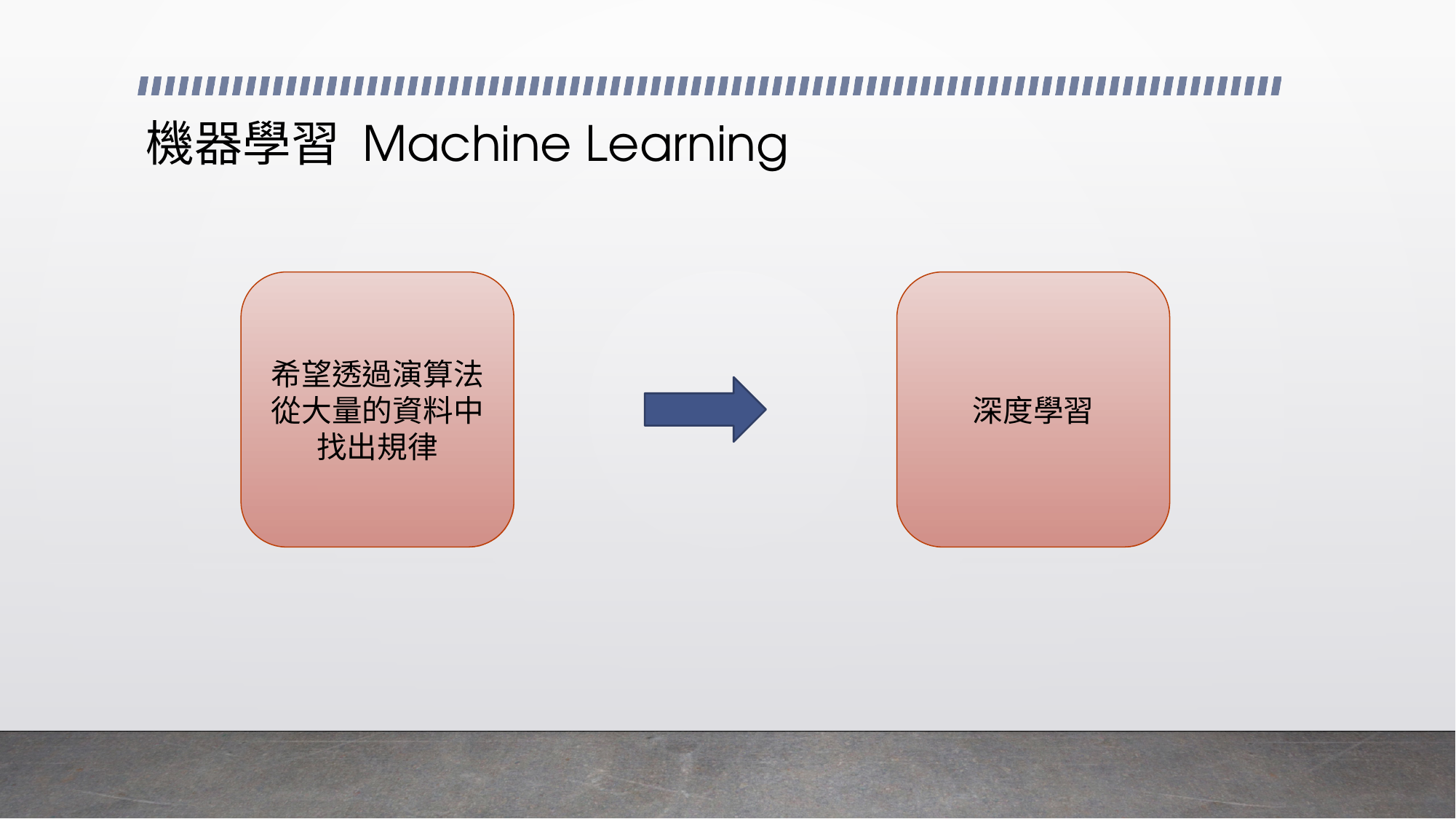

# 機器學習 Machine Learning
希望透過演算法
從大量的資料中
找出規律
深度學習